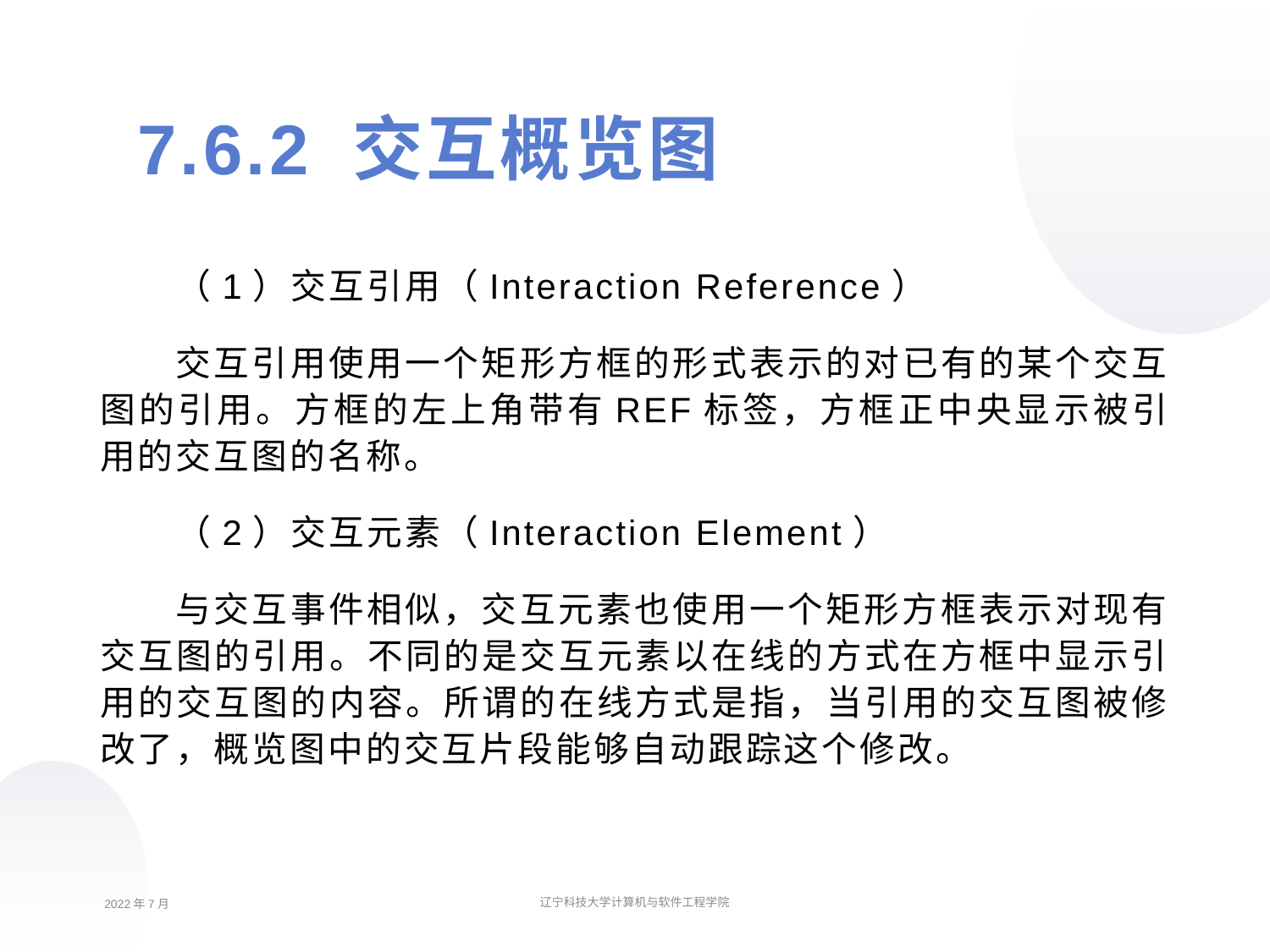

7.6.2 交互概览图
（1）交互引用（Interaction Reference）
交互引用使用一个矩形方框的形式表示的对已有的某个交互图的引用。方框的左上角带有REF标签，方框正中央显示被引用的交互图的名称。
（2）交互元素（Interaction Element）
与交互事件相似，交互元素也使用一个矩形方框表示对现有交互图的引用。不同的是交互元素以在线的方式在方框中显示引用的交互图的内容。所谓的在线方式是指，当引用的交互图被修改了，概览图中的交互片段能够自动跟踪这个修改。

2022年7月
辽宁科技大学计算机与软件工程学院
128